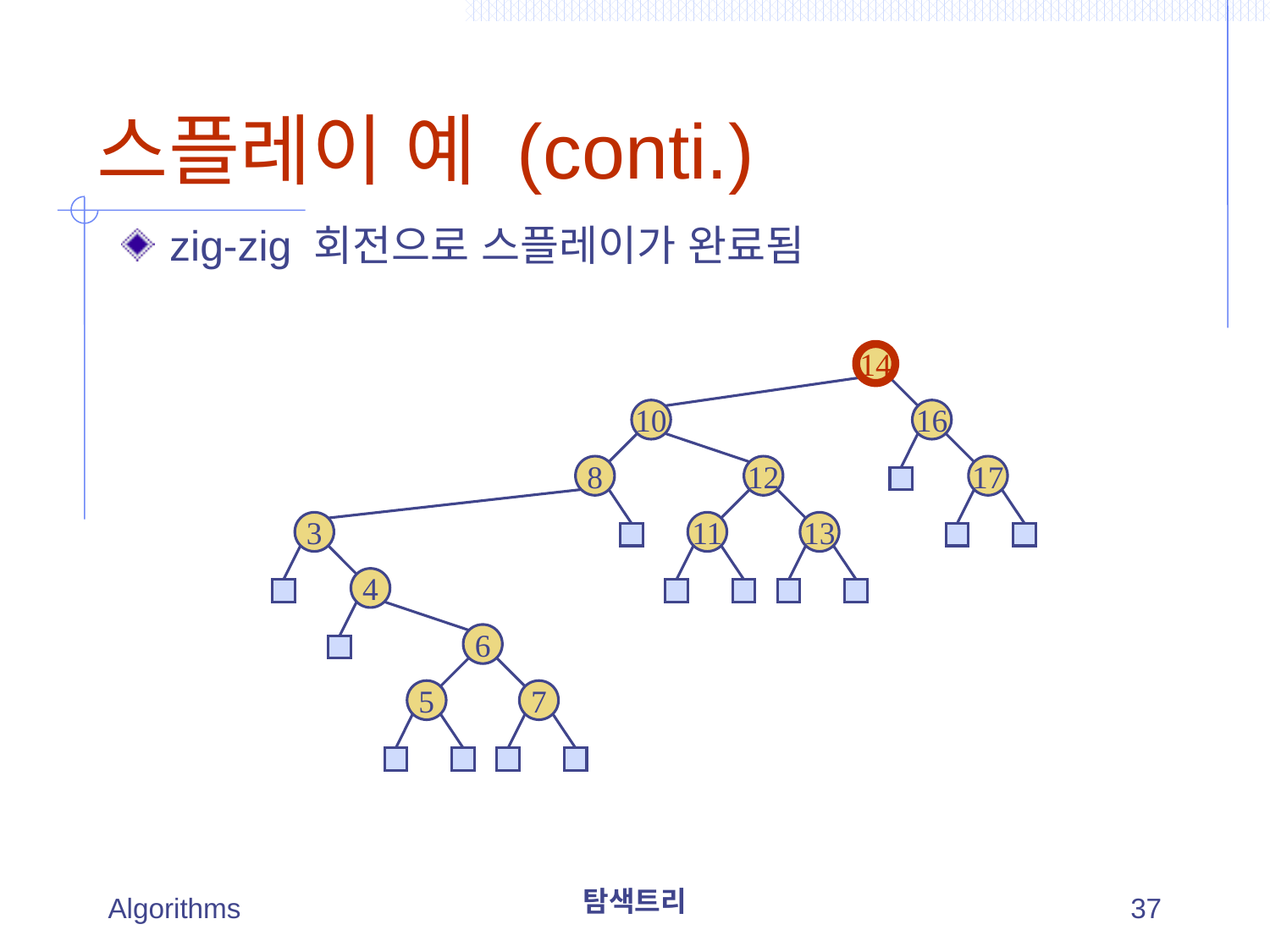

# 스플레이 예 (conti.)
zig-zig 회전으로 스플레이가 완료됨
14
10
16
8
12
17

3
11
13

4

6

5
7

Algorithms
탐색트리
37